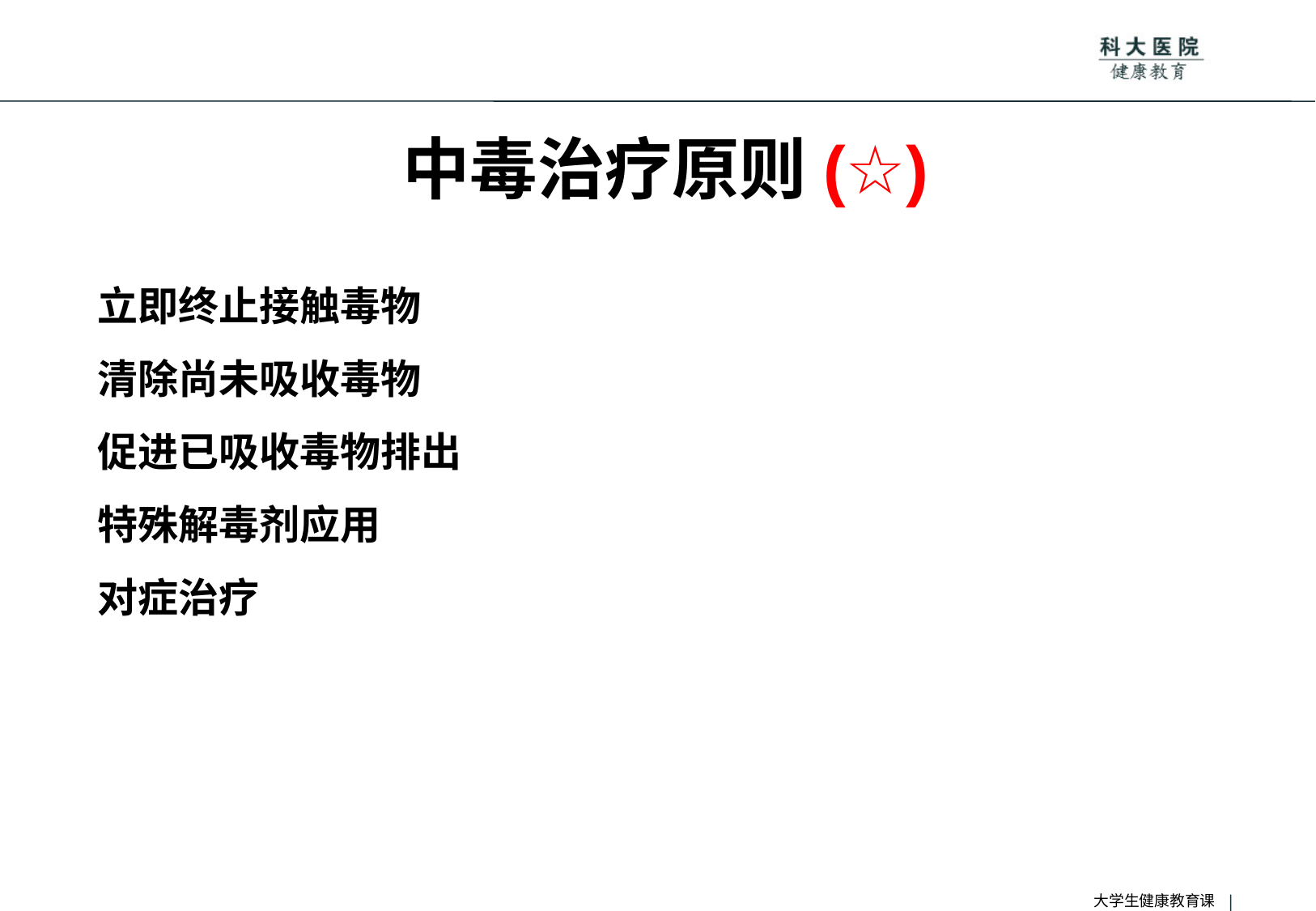

# 中毒治疗原则(☆)
立即终止接触毒物
清除尚未吸收毒物
促进已吸收毒物排出
特殊解毒剂应用
对症治疗

大学生健康教育课
25